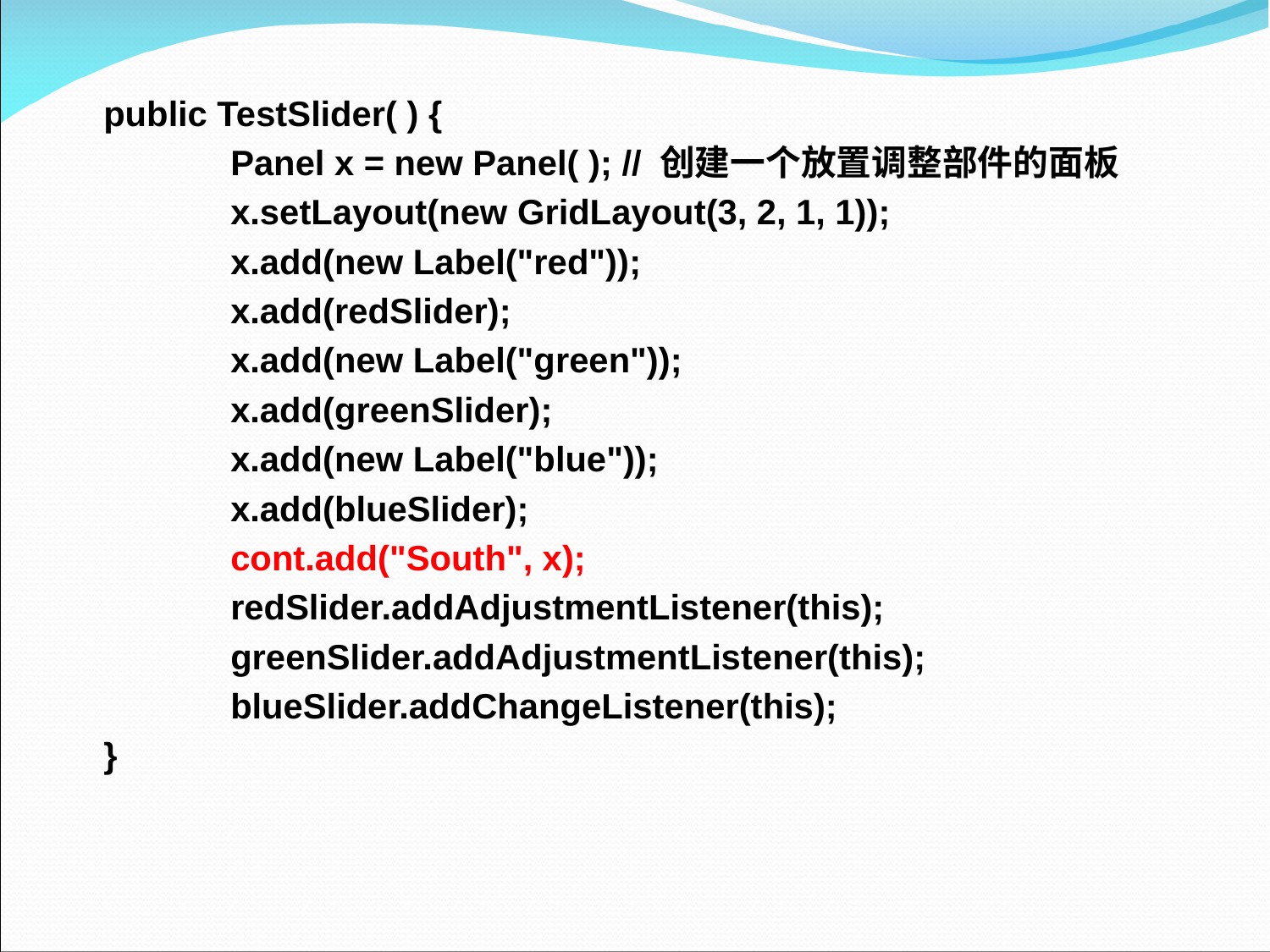

public TestSlider( ) {
  		Panel x = new Panel( ); // 创建一个放置调整部件的面板
  		x.setLayout(new GridLayout(3, 2, 1, 1));
  		x.add(new Label("red"));
  		x.add(redSlider);
  		x.add(new Label("green"));
  		x.add(greenSlider);
  		x.add(new Label("blue"));
  		x.add(blueSlider);
  		cont.add("South", x);
  		redSlider.addAdjustmentListener(this);
  		greenSlider.addAdjustmentListener(this);
  		blueSlider.addChangeListener(this);
  	}